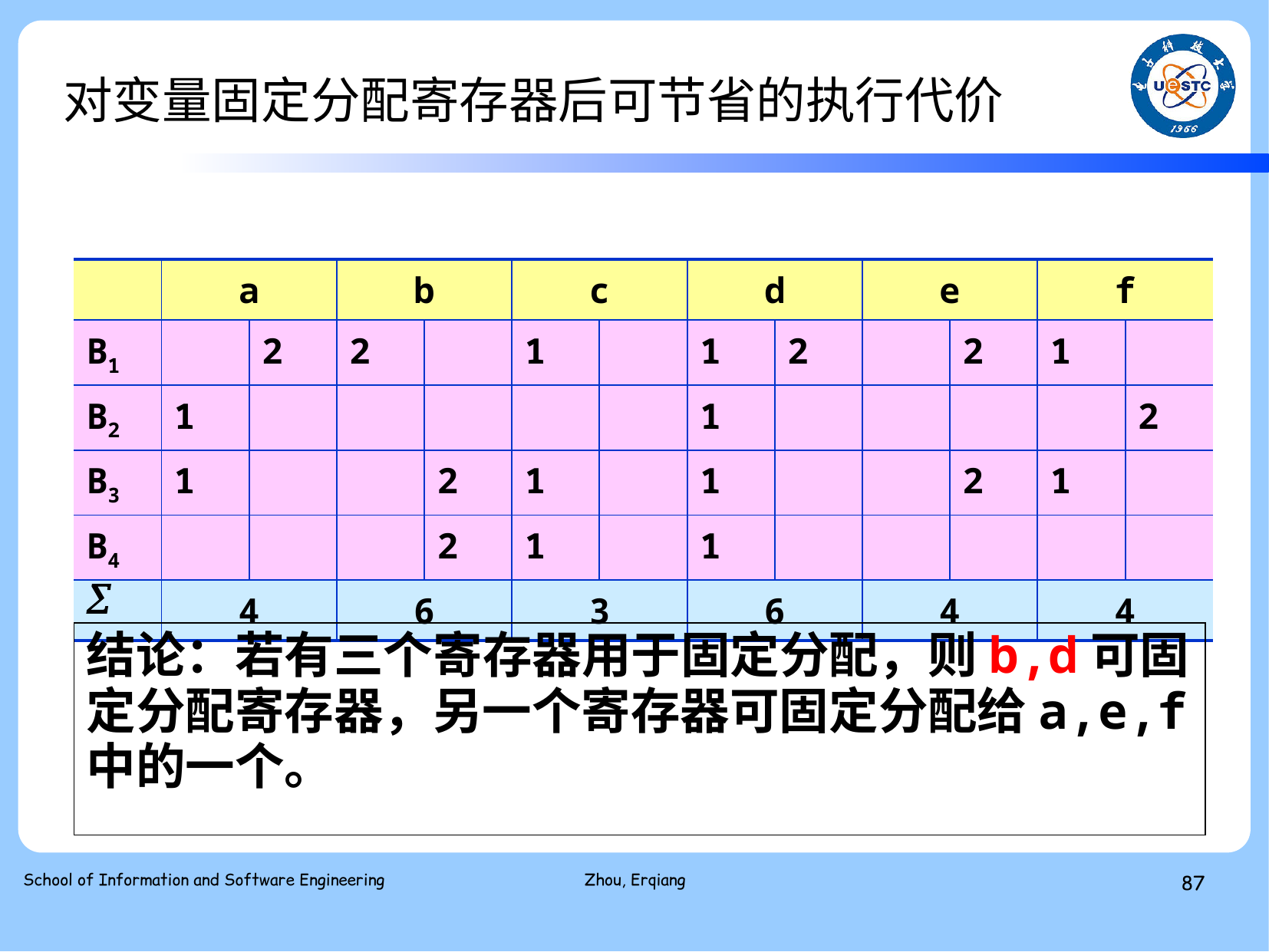

# 对变量固定分配寄存器后可节省的执行代价
|  | a |  | b |  | c |  | d |  | e |  | f |  |
| --- | --- | --- | --- | --- | --- | --- | --- | --- | --- | --- | --- | --- |
| B1 |  | 2 | 2 |  | 1 |  | 1 | 2 |  | 2 | 1 |  |
| B2 | 1 |  |  |  |  |  | 1 |  |  |  |  | 2 |
| B3 | 1 |  |  | 2 | 1 |  | 1 |  |  | 2 | 1 |  |
| B4 |  |  |  | 2 | 1 |  | 1 |  |  |  |  |  |
| ∑ | 4 |  | 6 |  | 3 |  | 6 |  | 4 |  | 4 |  |
结论：若有三个寄存器用于固定分配，则b,d可固定分配寄存器，另一个寄存器可固定分配给a,e,f中的一个。
 School of Information and Software Engineering
Zhou, Erqiang
87